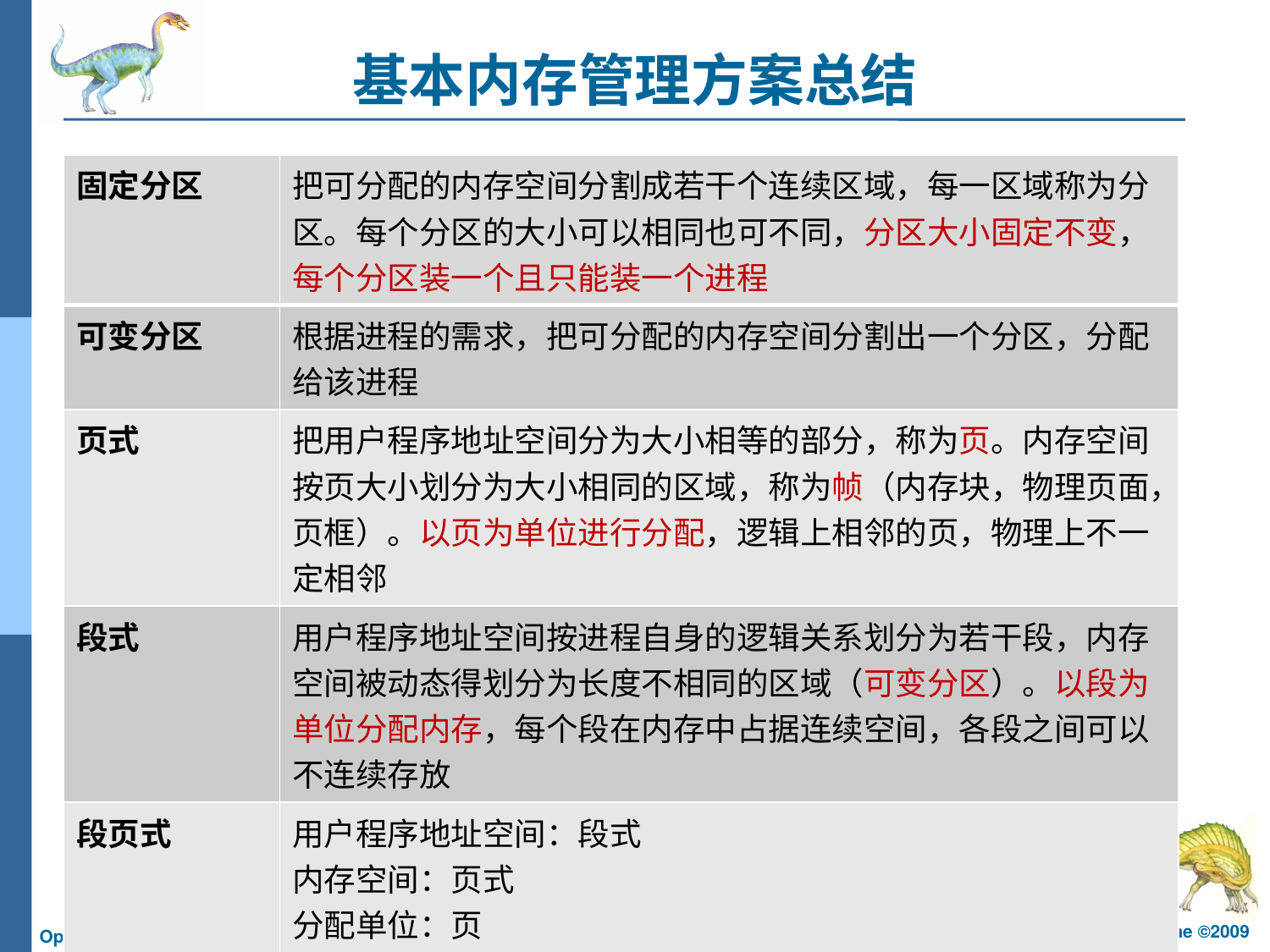

# 基本内存管理方案总结
| 固定分区 | 把可分配的内存空间分割成若干个连续区域，每一区域称为分区。每个分区的大小可以相同也可不同，分区大小固定不变，每个分区装一个且只能装一个进程 |
| --- | --- |
| 可变分区 | 根据进程的需求，把可分配的内存空间分割出一个分区，分配给该进程 |
| 页式 | 把用户程序地址空间分为大小相等的部分，称为页。内存空间按页大小划分为大小相同的区域，称为帧（内存块，物理页面，页框）。以页为单位进行分配，逻辑上相邻的页，物理上不一定相邻 |
| 段式 | 用户程序地址空间按进程自身的逻辑关系划分为若干段，内存空间被动态得划分为长度不相同的区域（可变分区）。以段为单位分配内存，每个段在内存中占据连续空间，各段之间可以不连续存放 |
| 段页式 | 用户程序地址空间：段式 内存空间：页式 分配单位：页 |